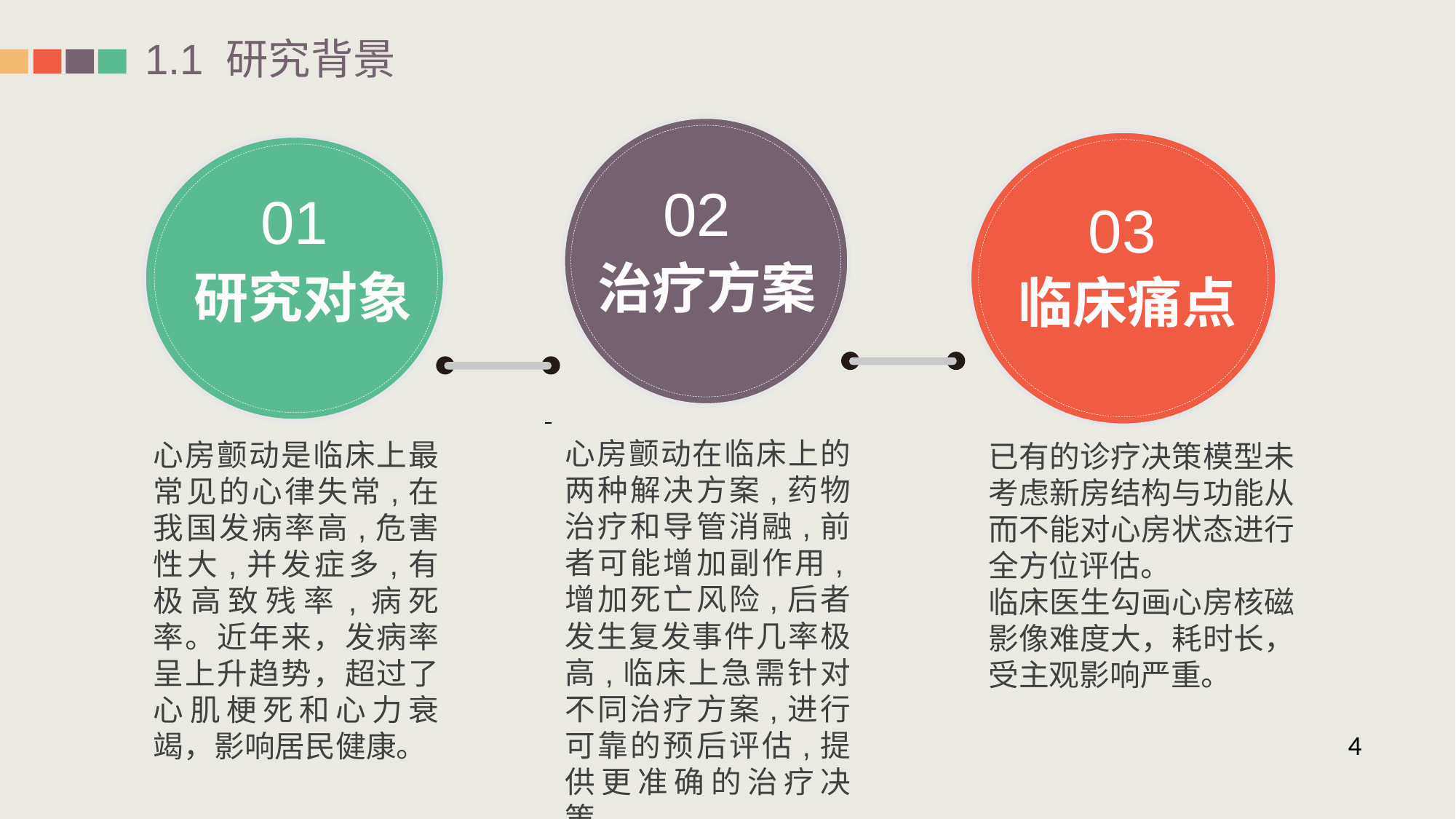

1.1 研究背景

02
治疗方案

03
临床痛点

01
研究对象

心房颤动在临床上的两种解决方案,药物治疗和导管消融,前者可能增加副作用,增加死亡风险,后者发生复发事件几率极高,临床上急需针对不同治疗方案,进行可靠的预后评估,提供更准确的治疗决策。
心房颤动是临床上最常见的心律失常,在我国发病率高,危害性大,并发症多,有极高致残率,病死率。近年来，发病率呈上升趋势，超过了心肌梗死和心力衰竭，影响居民健康。
已有的诊疗决策模型未考虑新房结构与功能从而不能对心房状态进行全方位评估。
临床医生勾画心房核磁影像难度大，耗时长，受主观影响严重。
4